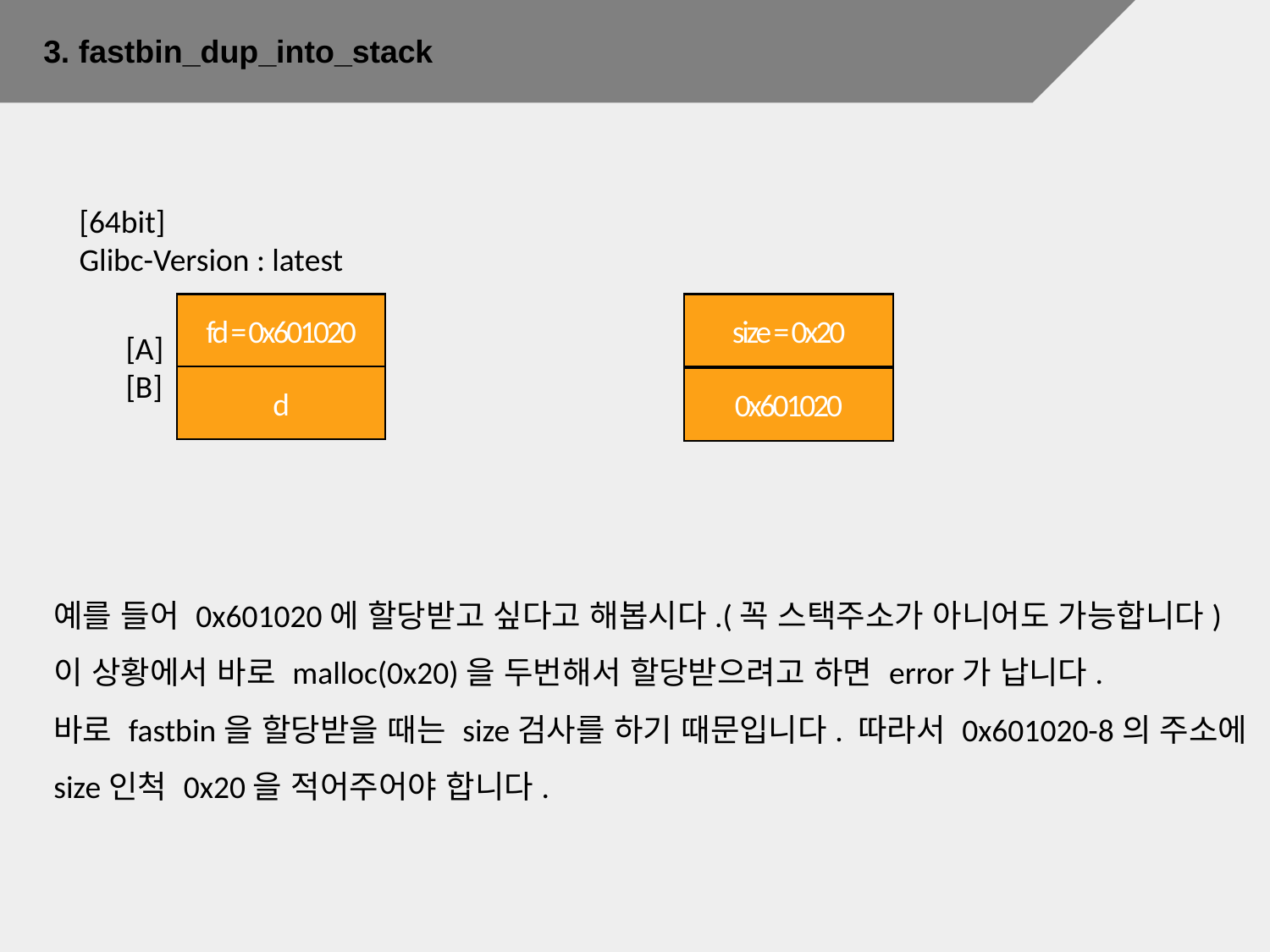

3. fastbin_dup_into_stack
[64bit]
Glibc-Version : latest

size = 0x20
fd = 0x601020
c
[A]
[B]

d
0x601020

예를 들어 0x601020에 할당받고 싶다고 해봅시다.(꼭 스택주소가 아니어도 가능합니다)
이 상황에서 바로 malloc(0x20)을 두번해서 할당받으려고 하면 error가 납니다.
바로 fastbin을 할당받을 때는 size검사를 하기 때문입니다. 따라서 0x601020-8의 주소에
size인척 0x20을 적어주어야 합니다.